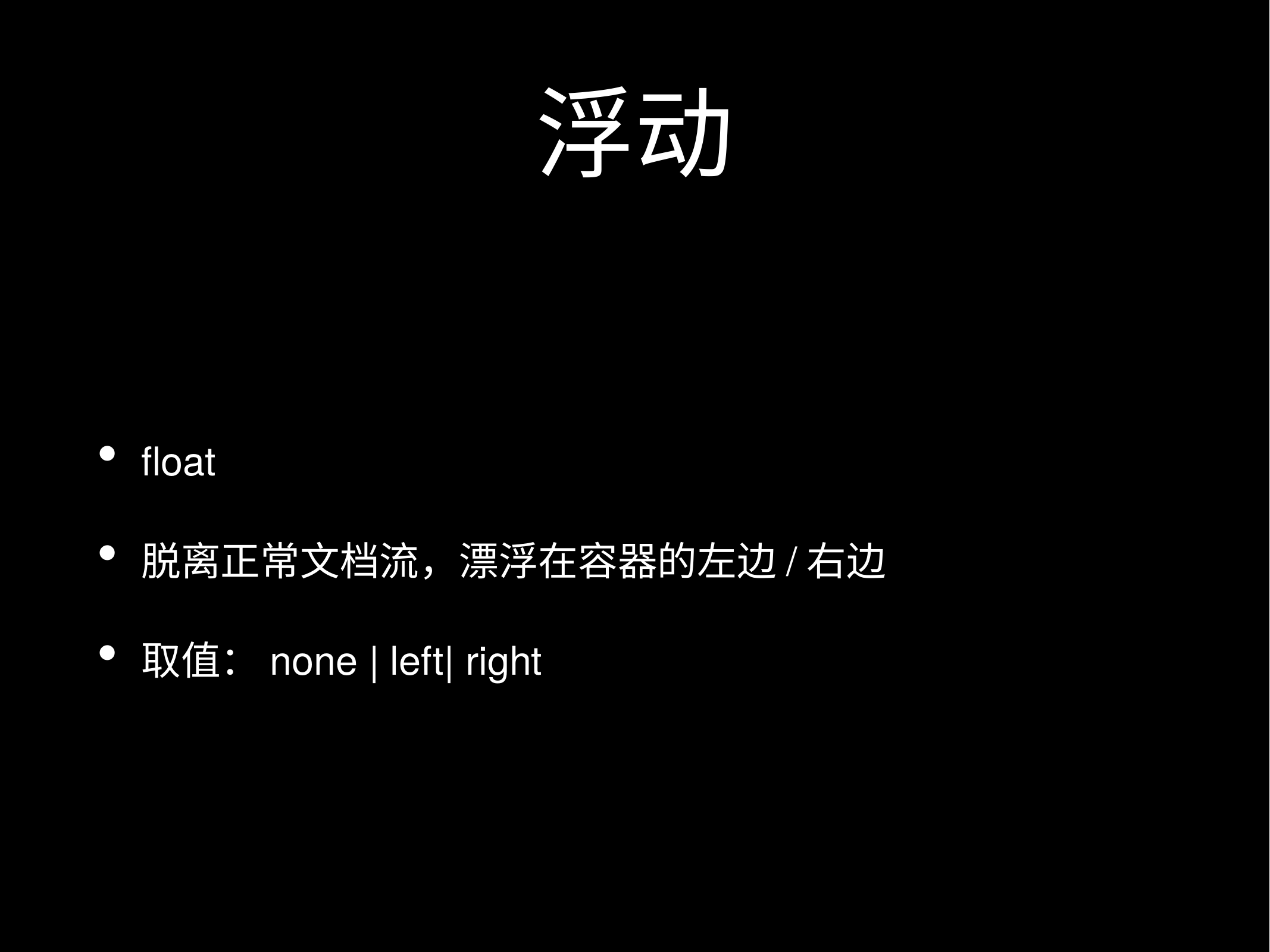

# 浮动
float
脱离正常文档流，漂浮在容器的左边/右边
取值：none | left| right